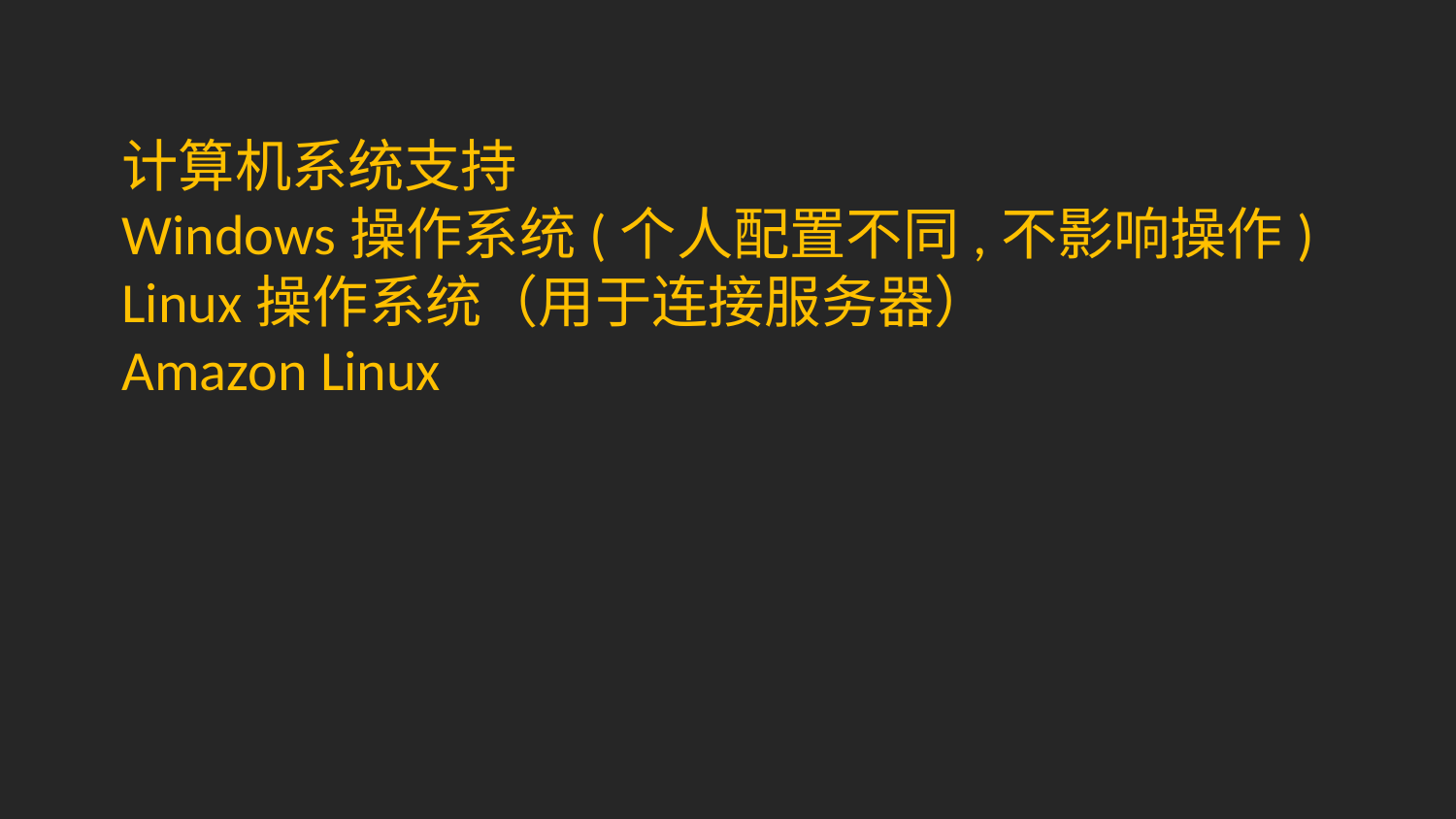

计算机系统支持
Windows操作系统(个人配置不同,不影响操作)
Linux操作系统（用于连接服务器）
Amazon Linux